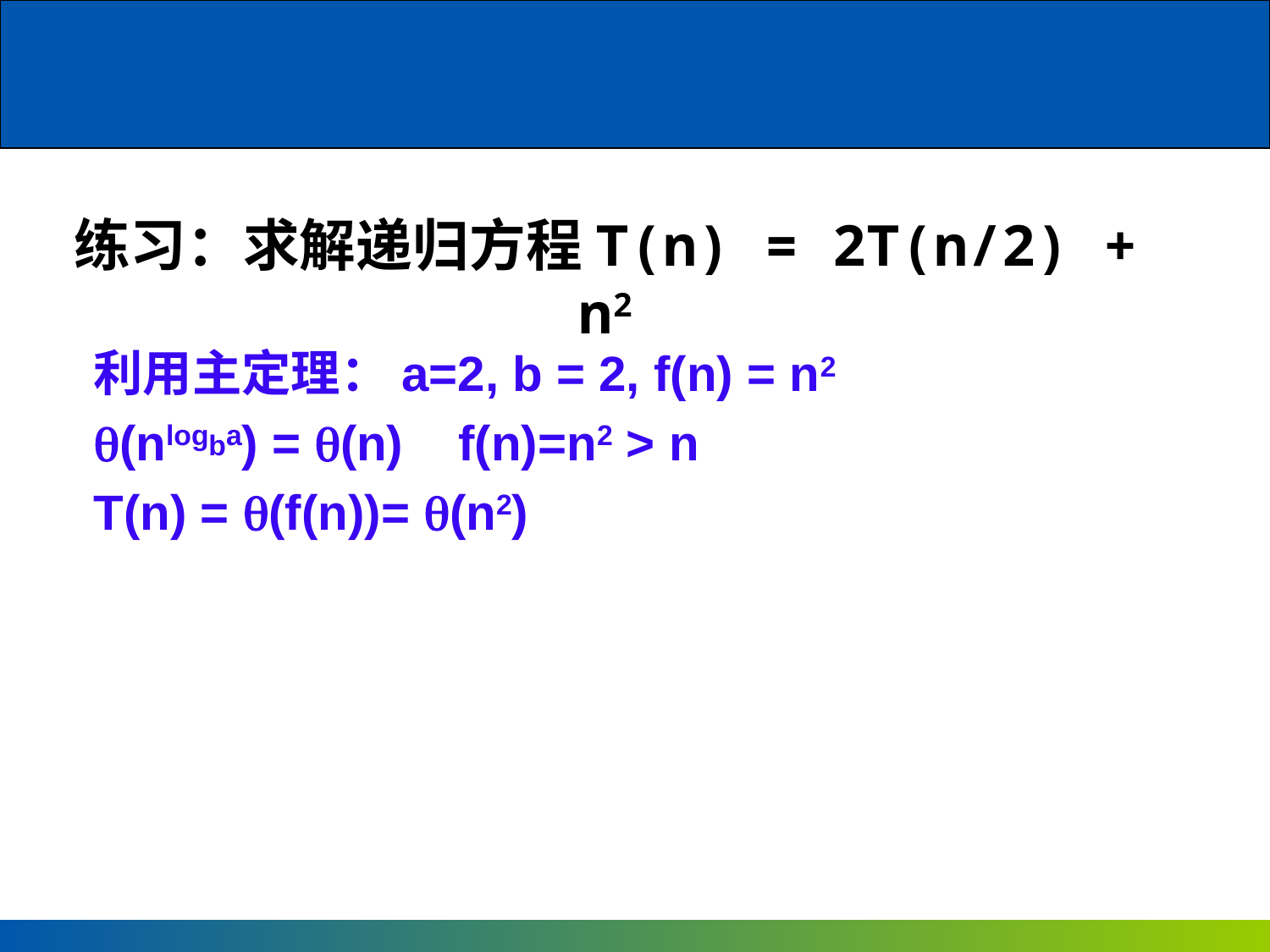

练习：求解递归方程T(n) = 2T(n/2) + n2
利用主定理：a=2, b = 2, f(n) = n2
θ(nlogba) = θ(n)    f(n)=n2 > n
T(n) = θ(f(n))= θ(n2)